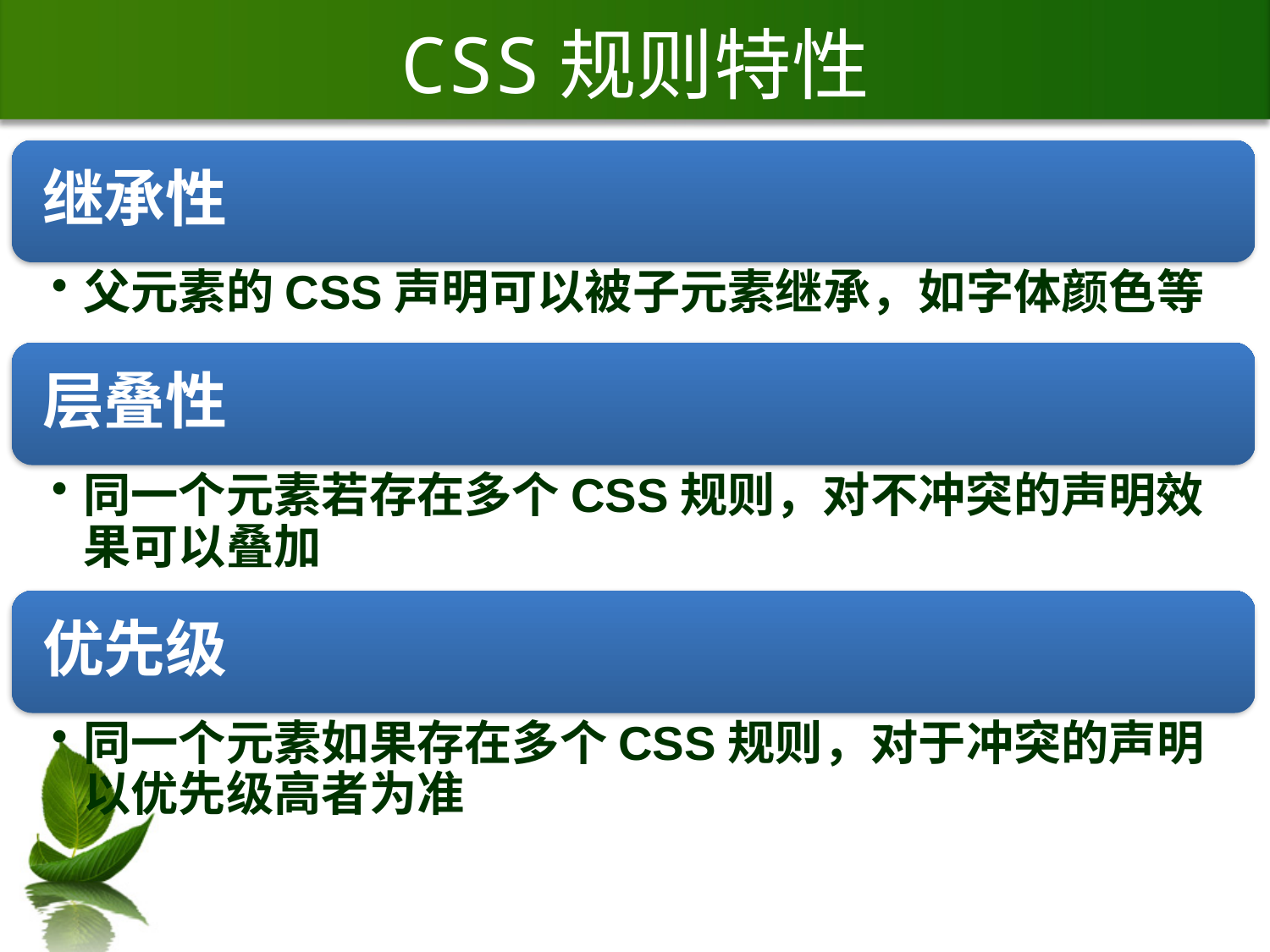

# CSS规则特性
继承性
父元素的CSS声明可以被子元素继承，如字体颜色等
层叠性
同一个元素若存在多个CSS规则，对不冲突的声明效果可以叠加
优先级
同一个元素如果存在多个CSS规则，对于冲突的声明以优先级高者为准